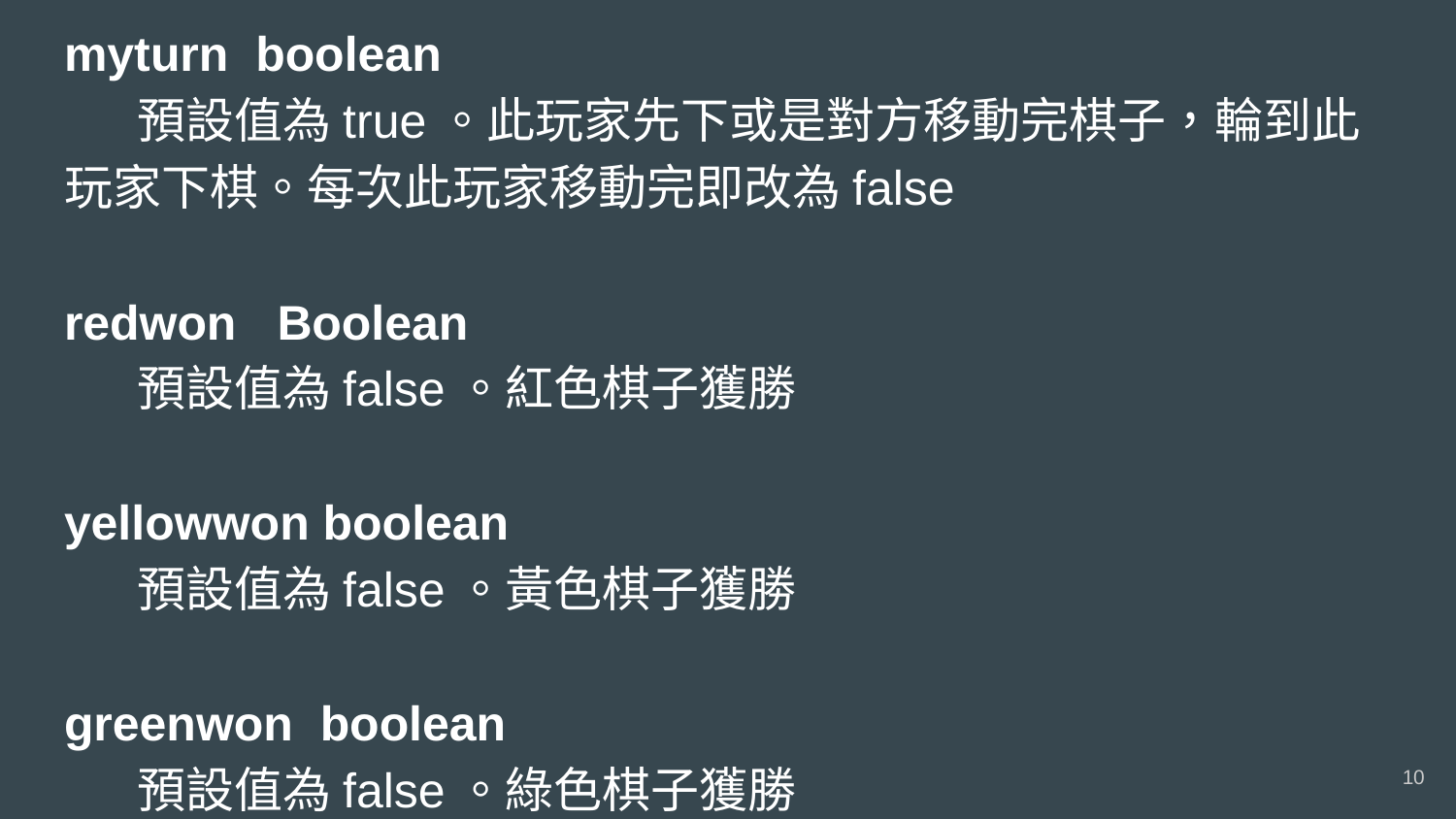

myturn  boolean
預設值為true。此玩家先下或是對方移動完棋子，輪到此玩家下棋。每次此玩家移動完即改為false

redwon   Boolean
預設值為false。紅色棋子獲勝

yellowwon boolean
預設值為false。黃色棋子獲勝

greenwon  boolean
預設值為false。綠色棋子獲勝

10